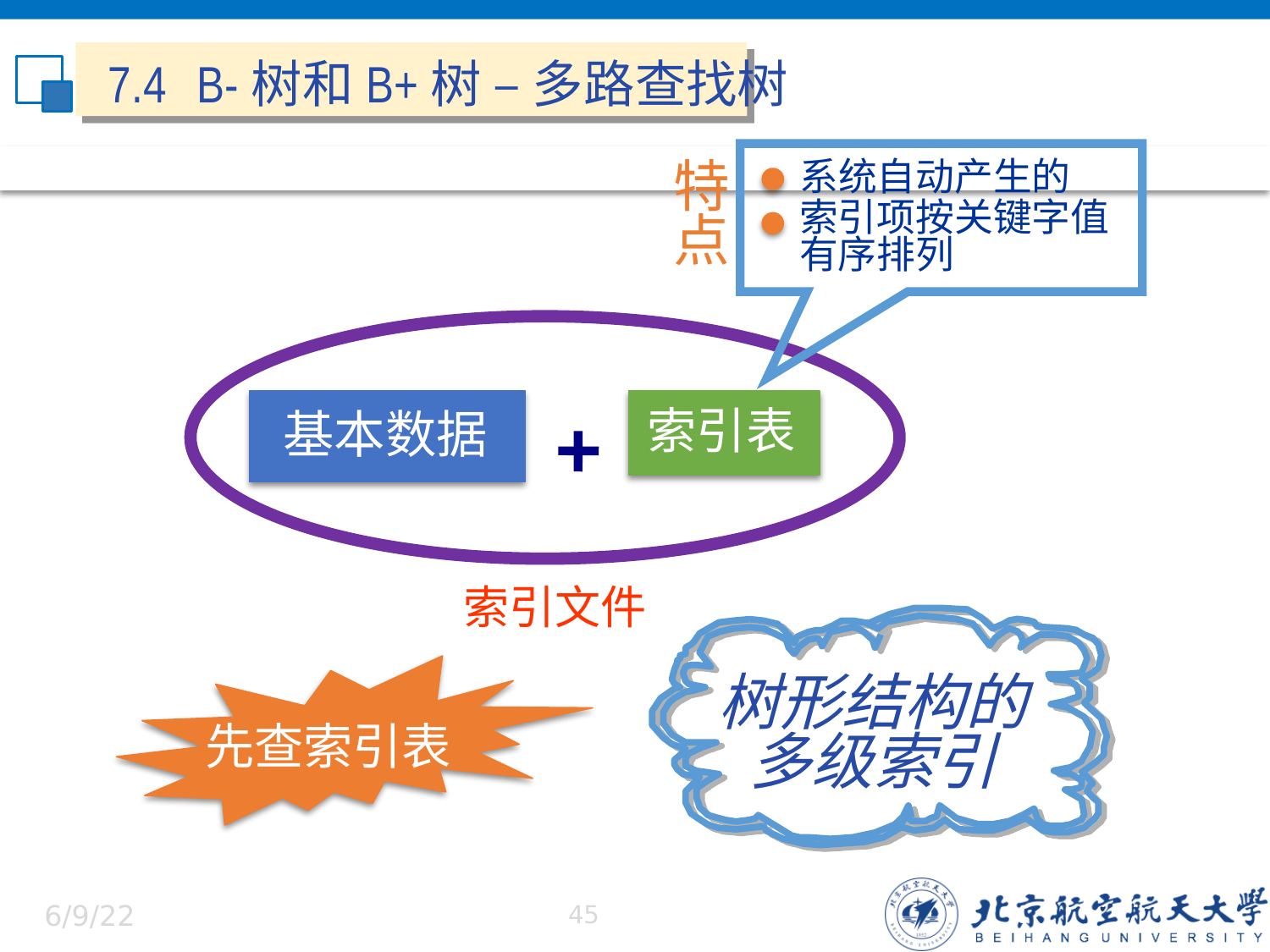

7.4 B-树和B+树 – 多路查找树

系统自动产生的
特
点

索引项按关键字值
有序排列

索引文件

索引表

基本数据

树形结构的
多级索引

先查索引表
6/9/22
45